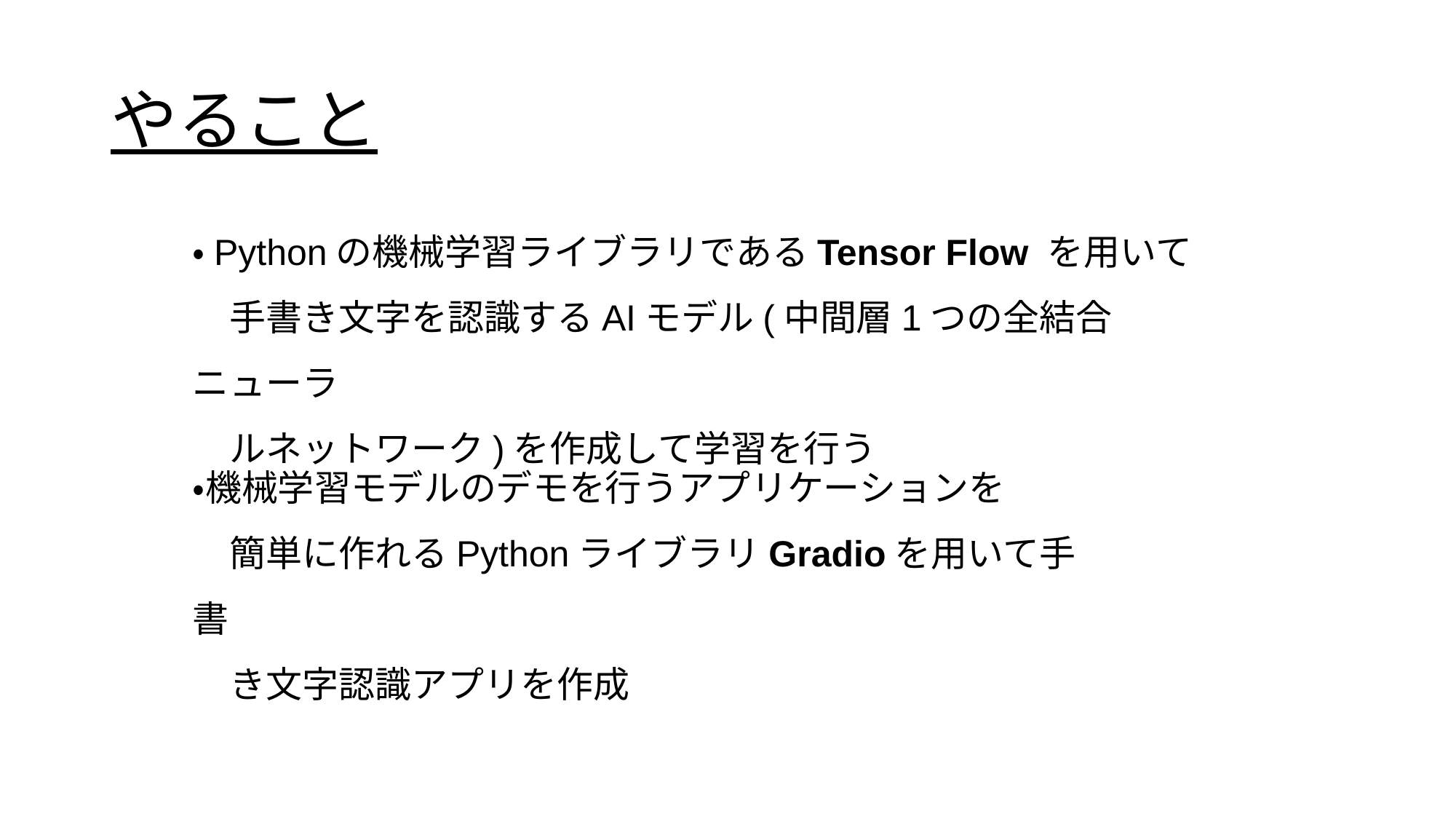

# やること
・Pythonの機械学習ライブラリであるTensor Flow を用いて
　手書き文字を認識するAIモデル(中間層1つの全結合ニューラ
　ルネットワーク)を作成して学習を行う
・機械学習モデルのデモを行うアプリケーションを
　簡単に作れるPythonライブラリGradioを用いて手書
　き文字認識アプリを作成